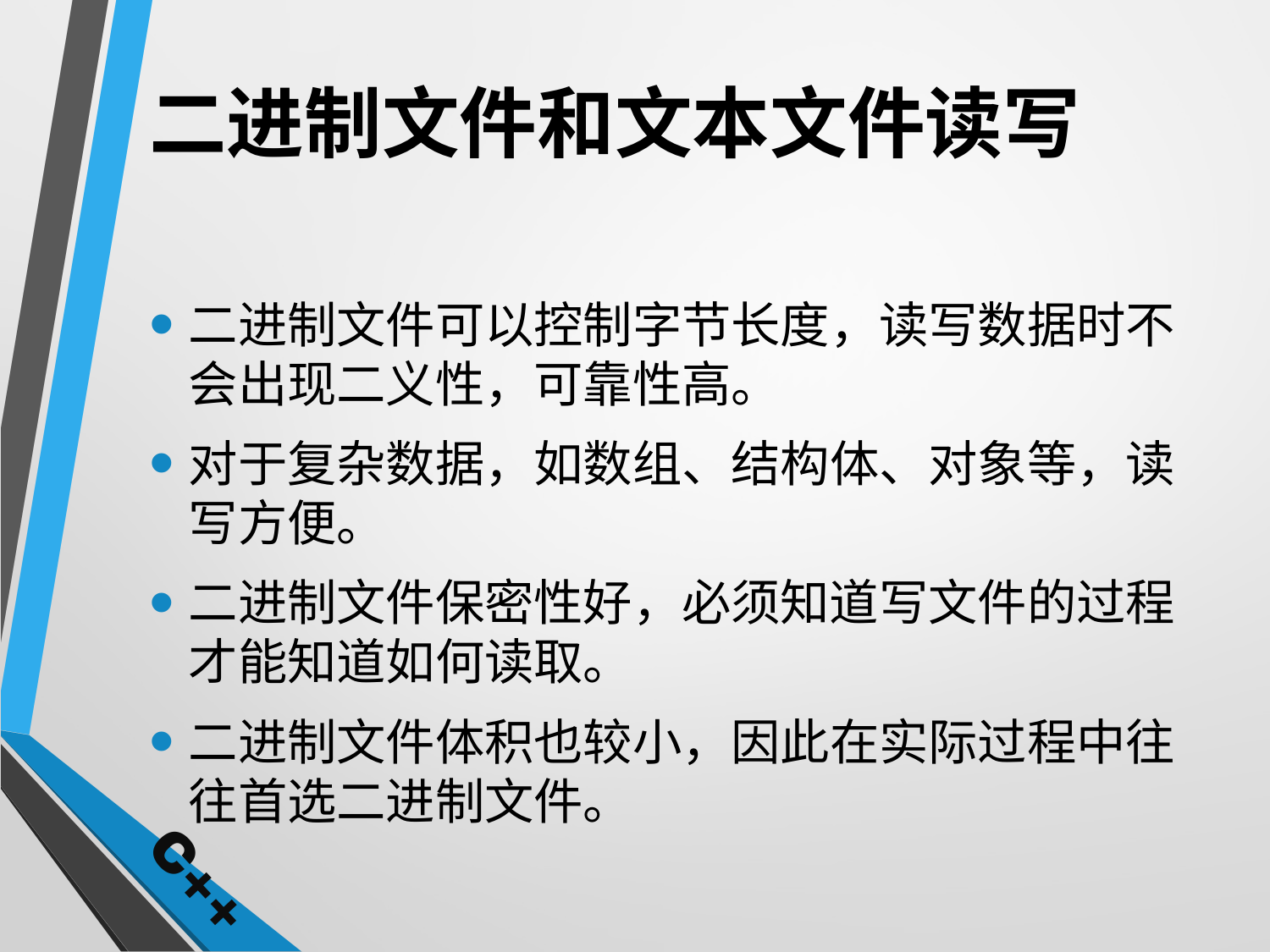

# 二进制文件和文本文件读写
二进制文件可以控制字节长度，读写数据时不会出现二义性，可靠性高。
对于复杂数据，如数组、结构体、对象等，读写方便。
二进制文件保密性好，必须知道写文件的过程才能知道如何读取。
二进制文件体积也较小，因此在实际过程中往往首选二进制文件。